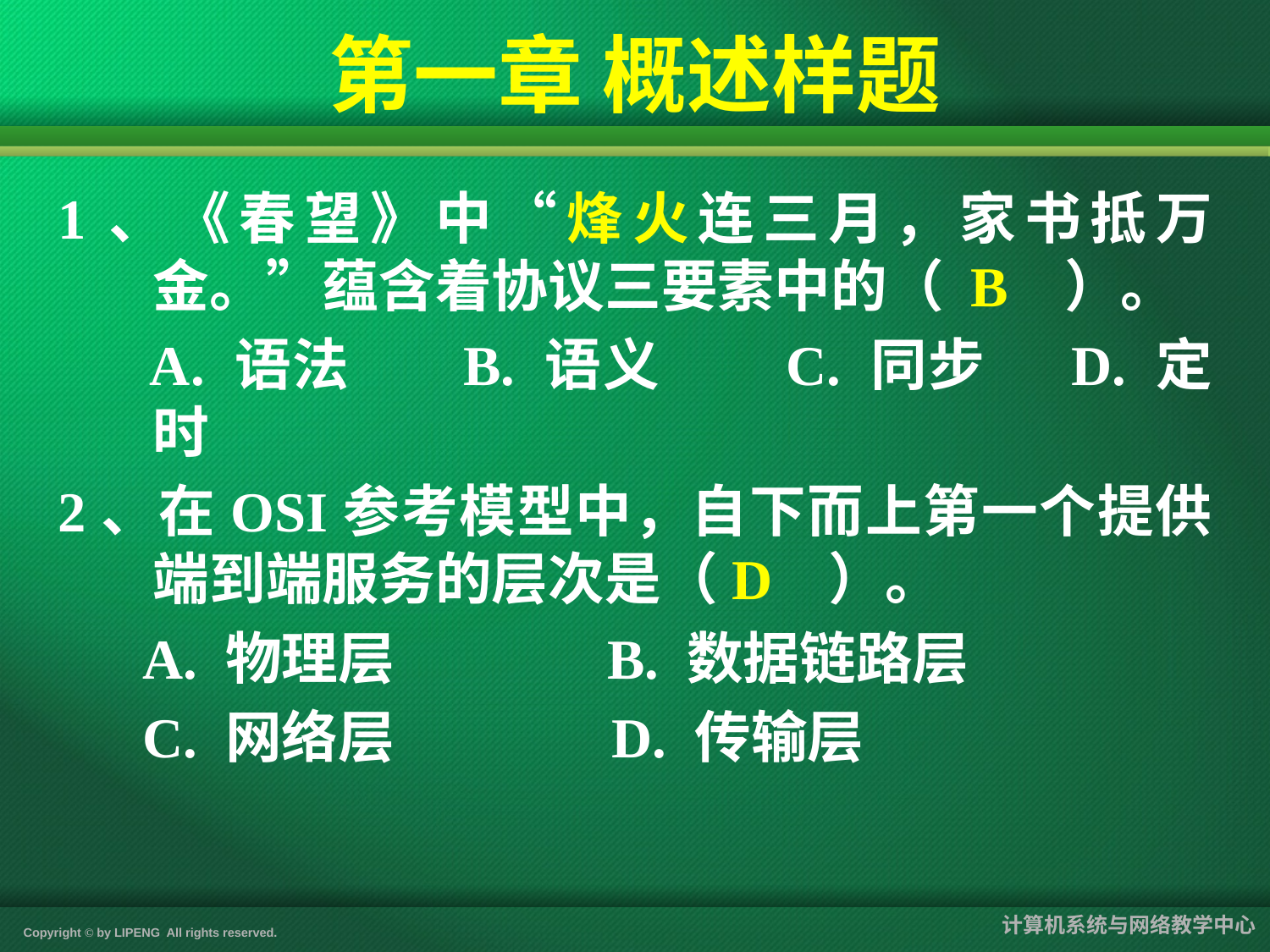

第一章 概述样题
1、《春望》中“烽火连三月，家书抵万金。”蕴含着协议三要素中的（ B   ）。
      A. 语法　   B. 语义        C. 同步　 D. 定时
2、在OSI参考模型中，自下而上第一个提供端到端服务的层次是（D   ）。
      A. 物理层　           B. 数据链路层
      C. 网络层       　　D. 传输层